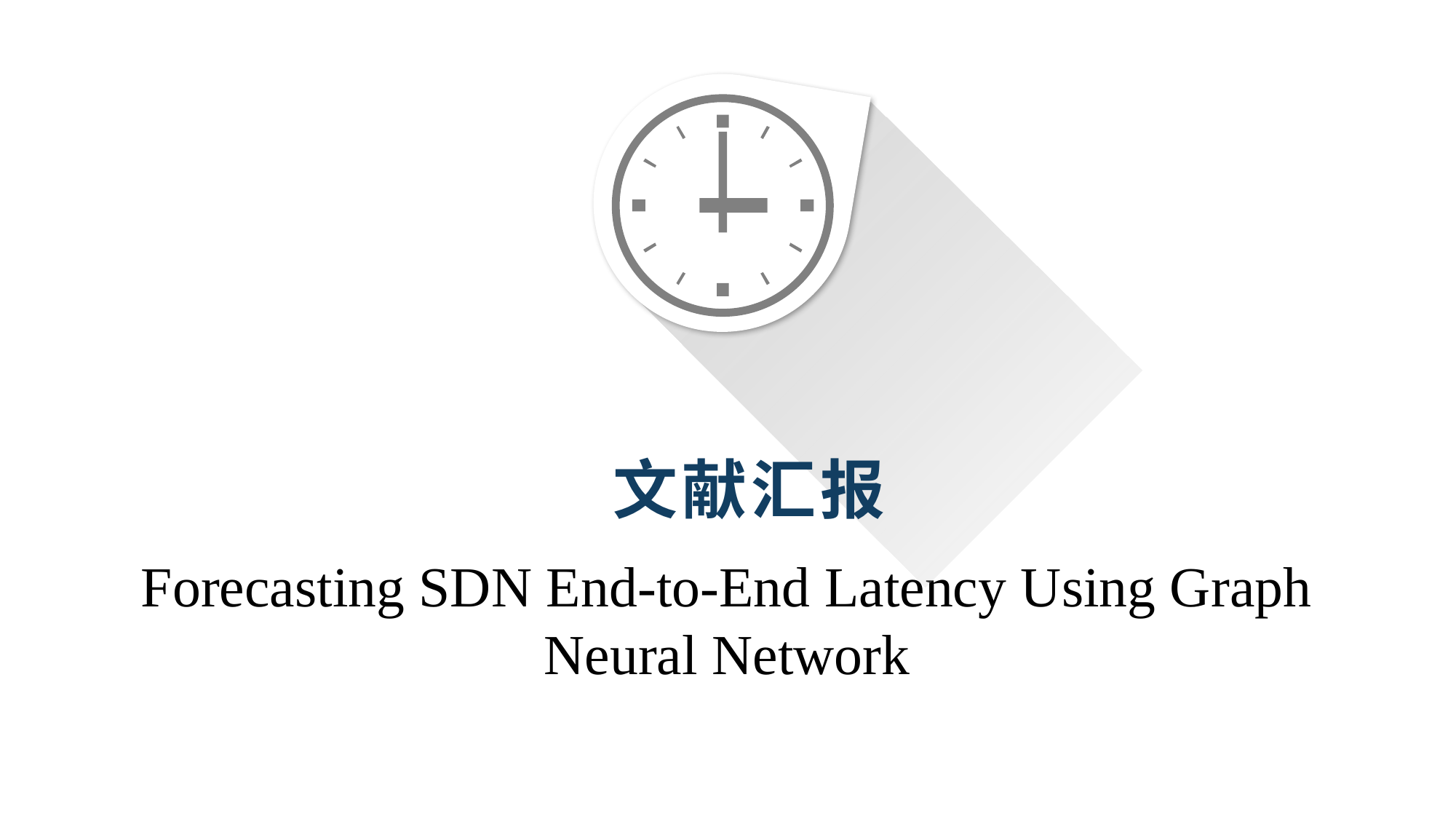

文献汇报
Forecasting SDN End-to-End Latency Using Graph
Neural Network